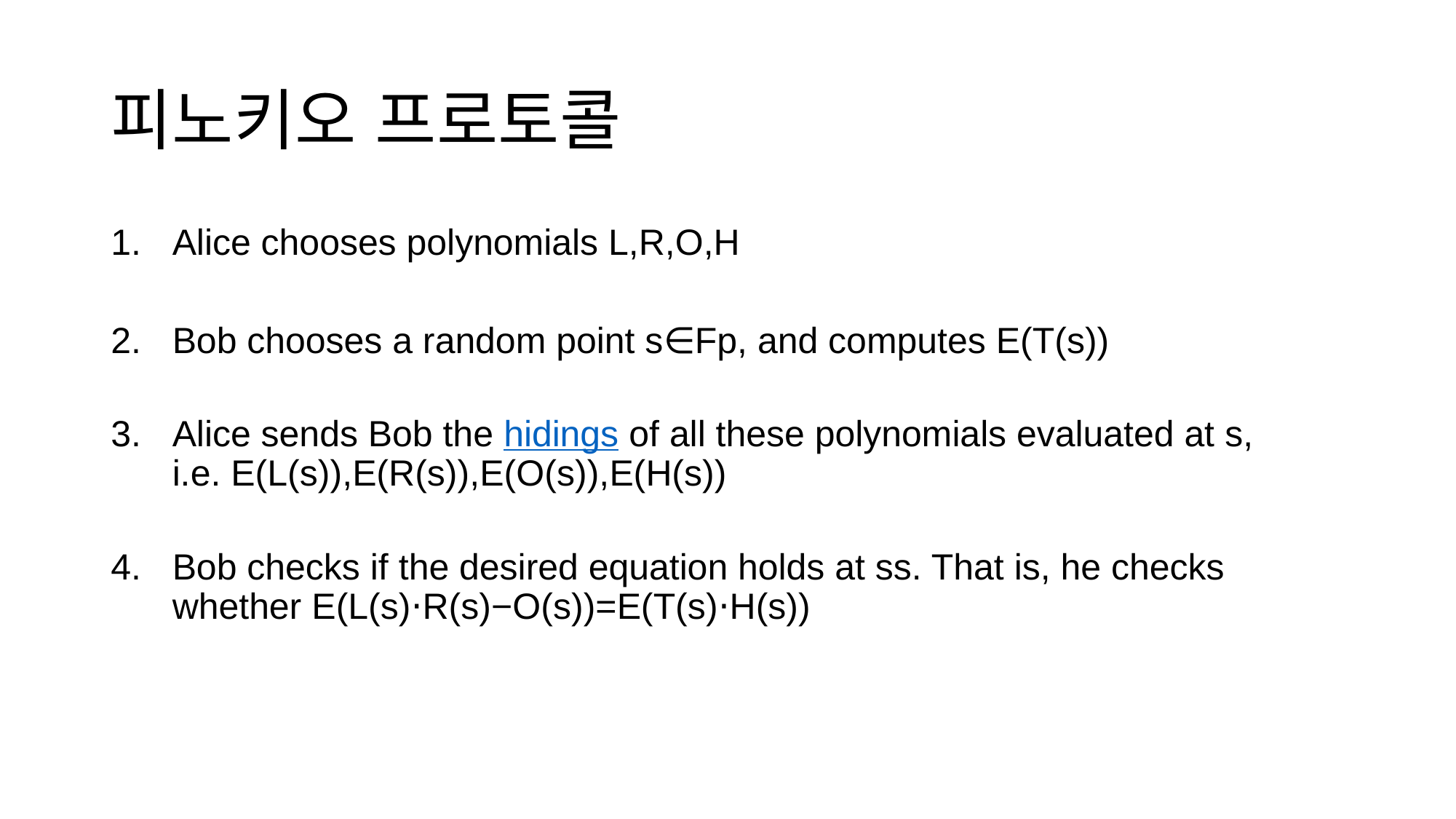

# 피노키오 프로토콜
Alice chooses polynomials L,R,O,H
Bob chooses a random point s∈Fp, and computes E(T(s))
Alice sends Bob the hidings of all these polynomials evaluated at s, i.e. E(L(s)),E(R(s)),E(O(s)),E(H(s))
Bob checks if the desired equation holds at ss. That is, he checks whether E(L(s)⋅R(s)−O(s))=E(T(s)⋅H(s))